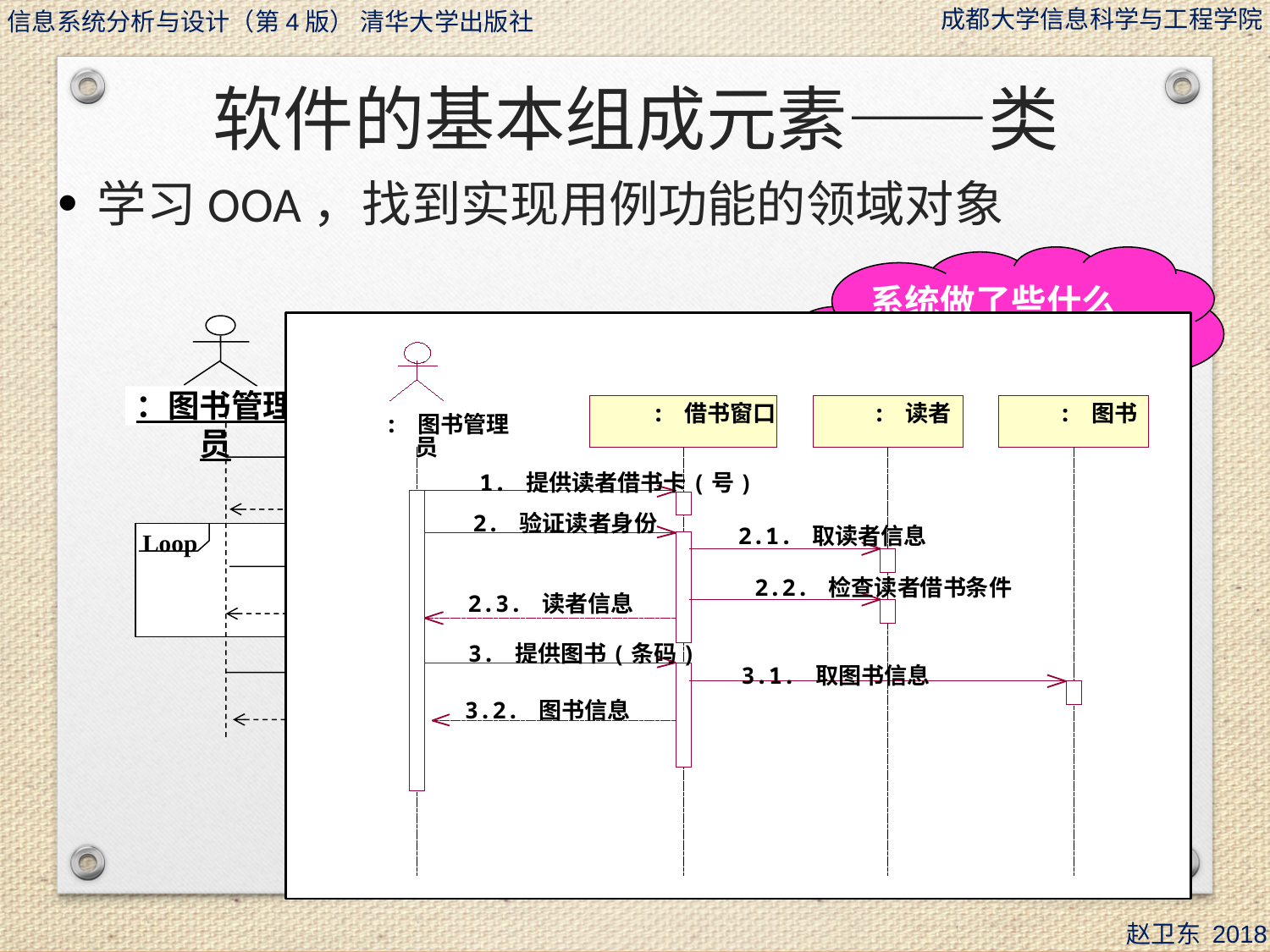

# 软件的基本组成元素——类
学习OOA，找到实现用例功能的领域对象
系统做了些什么（事件流），谁去做的（对象）?

 : 借书窗口
 : 读者
 : 图书
 : 图书管理
员

1. 提供读者借书卡(号)

2. 验证读者身份
2.1. 取读者信息

2.2. 检查读者借书条件
2.3. 读者信息

3. 提供图书(条码)

3.1. 取图书信息

3.2. 图书信息

：系统
：图书管理员

输入读者借书卡

读者信息

Loop
输入书号

图书信息

完成登记

借阅图书清单